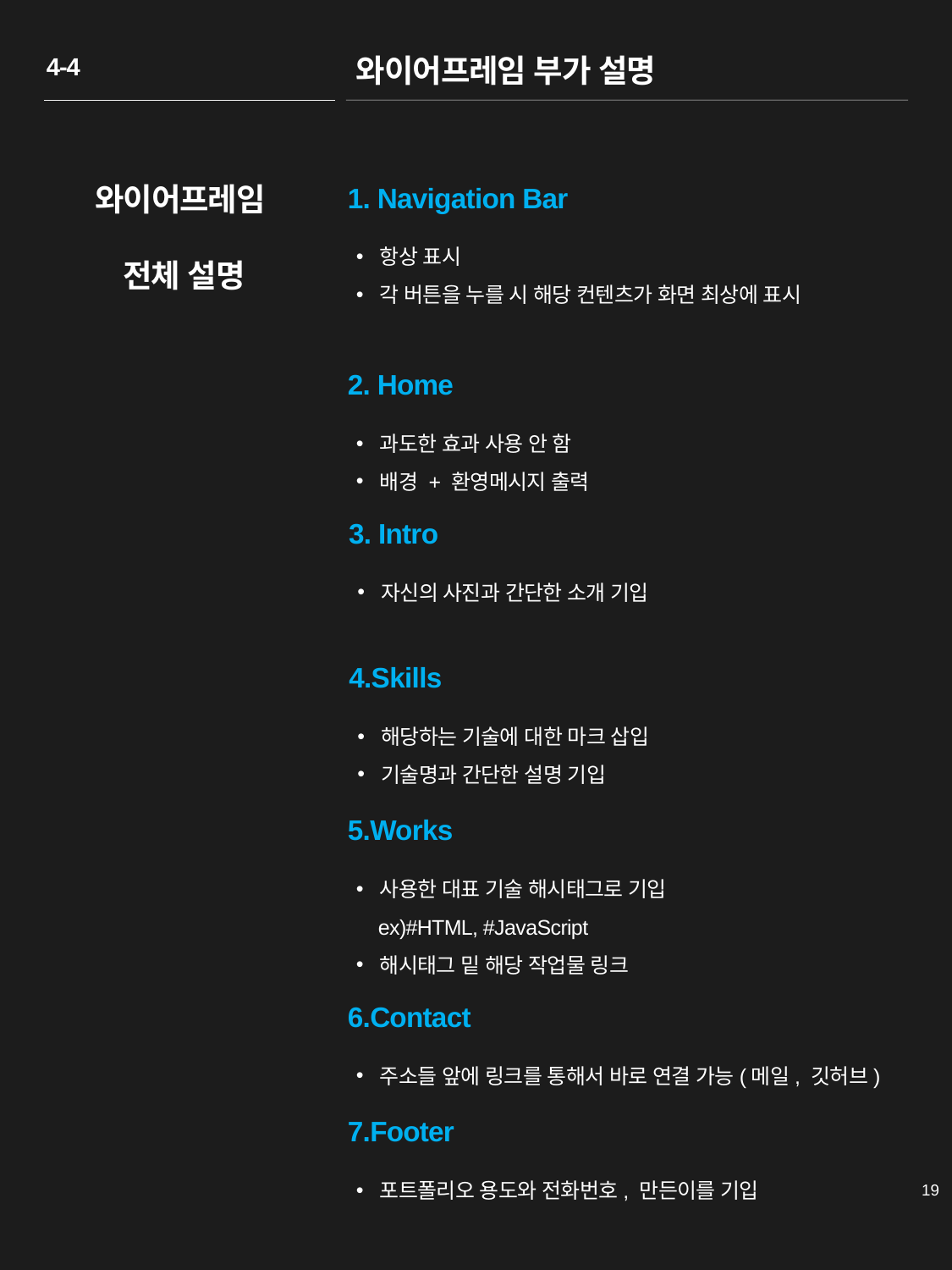

4-4
와이어프레임 부가 설명
# 와이어프레임 전체 설명
1. Navigation Bar
항상 표시
각 버튼을 누를 시 해당 컨텐츠가 화면 최상에 표시

2. Home
과도한 효과 사용 안 함
배경 + 환영메시지 출력

3. Intro
자신의 사진과 간단한 소개 기입

4.Skills
해당하는 기술에 대한 마크 삽입
기술명과 간단한 설명 기입

5.Works
사용한 대표 기술 해시태그로 기입
    ex)#HTML, #JavaScript
해시태그 밑 해당 작업물 링크

6.Contact
주소들 앞에 링크를 통해서 바로 연결 가능(메일, 깃허브)

7.Footer
포트폴리오 용도와 전화번호, 만든이를 기입

19